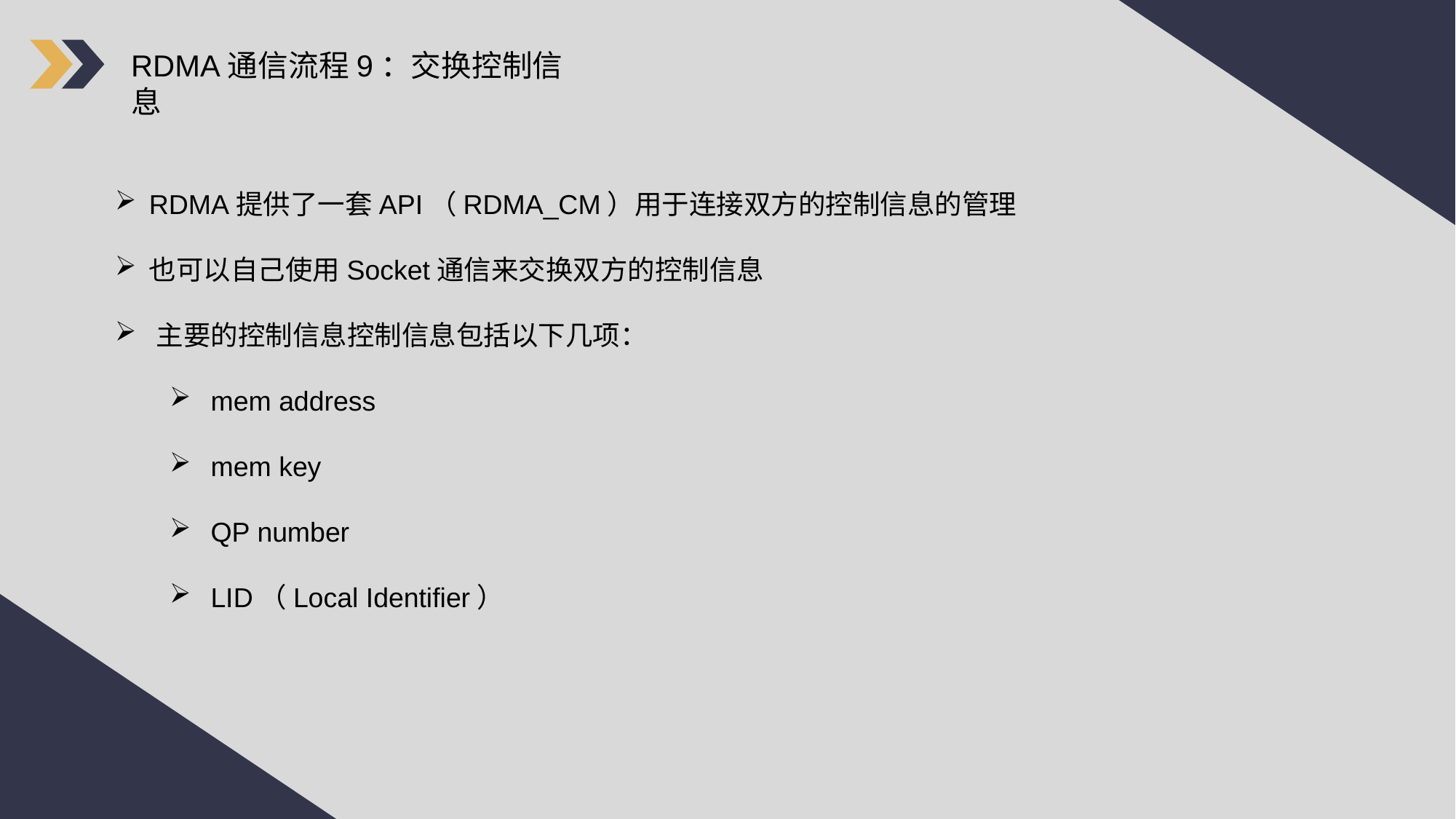

RDMA通信流程9：交换控制信息
RDMA提供了一套API（RDMA_CM）用于连接双方的控制信息的管理
也可以自己使用Socket通信来交换双方的控制信息
主要的控制信息控制信息包括以下几项：
mem address
mem key
QP number
LID（Local Identifier）